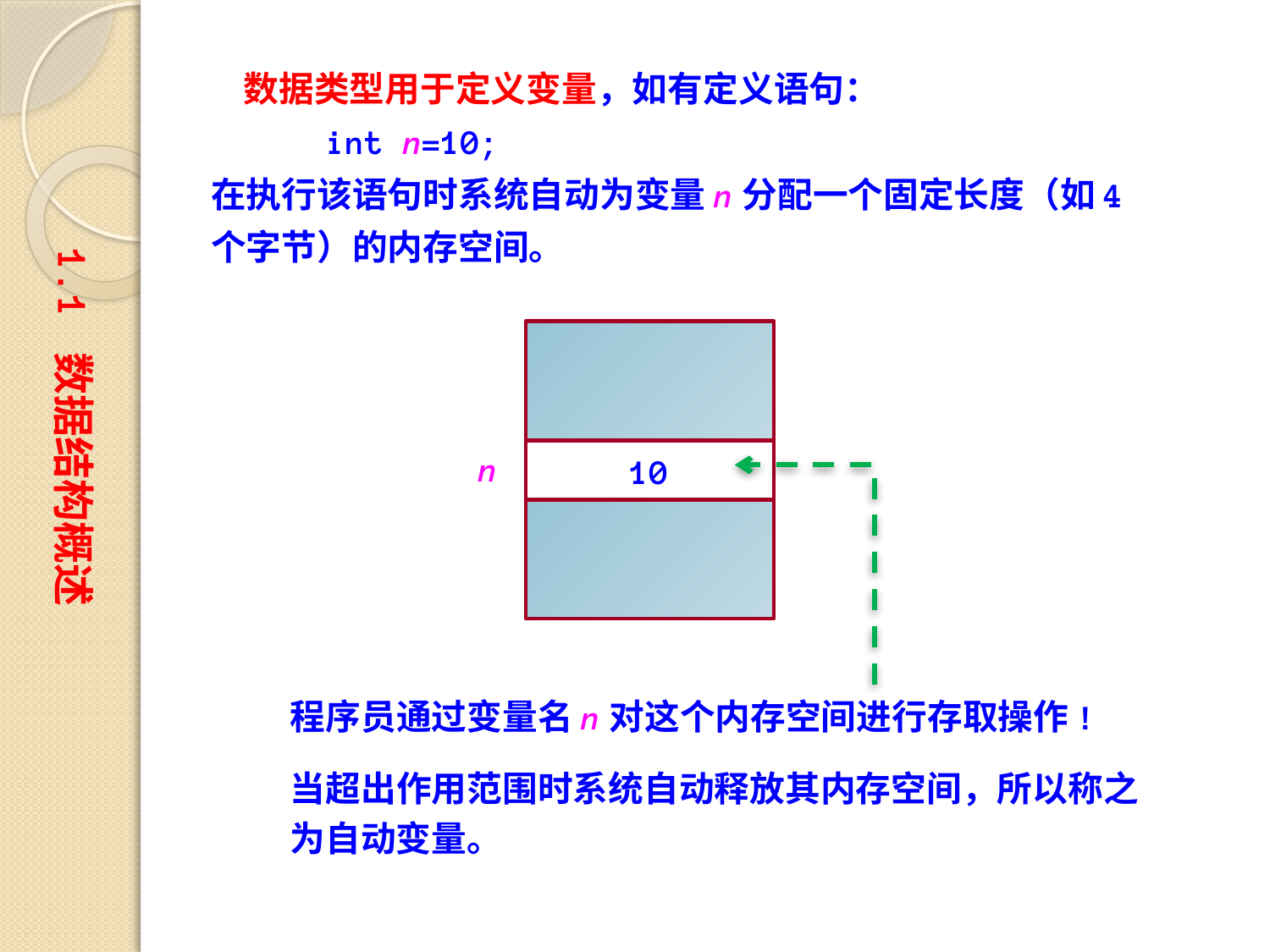

数据类型用于定义变量，如有定义语句：
      int n=10;
在执行该语句时系统自动为变量n分配一个固定长度（如4个字节）的内存空间。
1.1 数据结构概述

n
10

程序员通过变量名n对这个内存空间进行存取操作!
当超出作用范围时系统自动释放其内存空间，所以称之为自动变量。